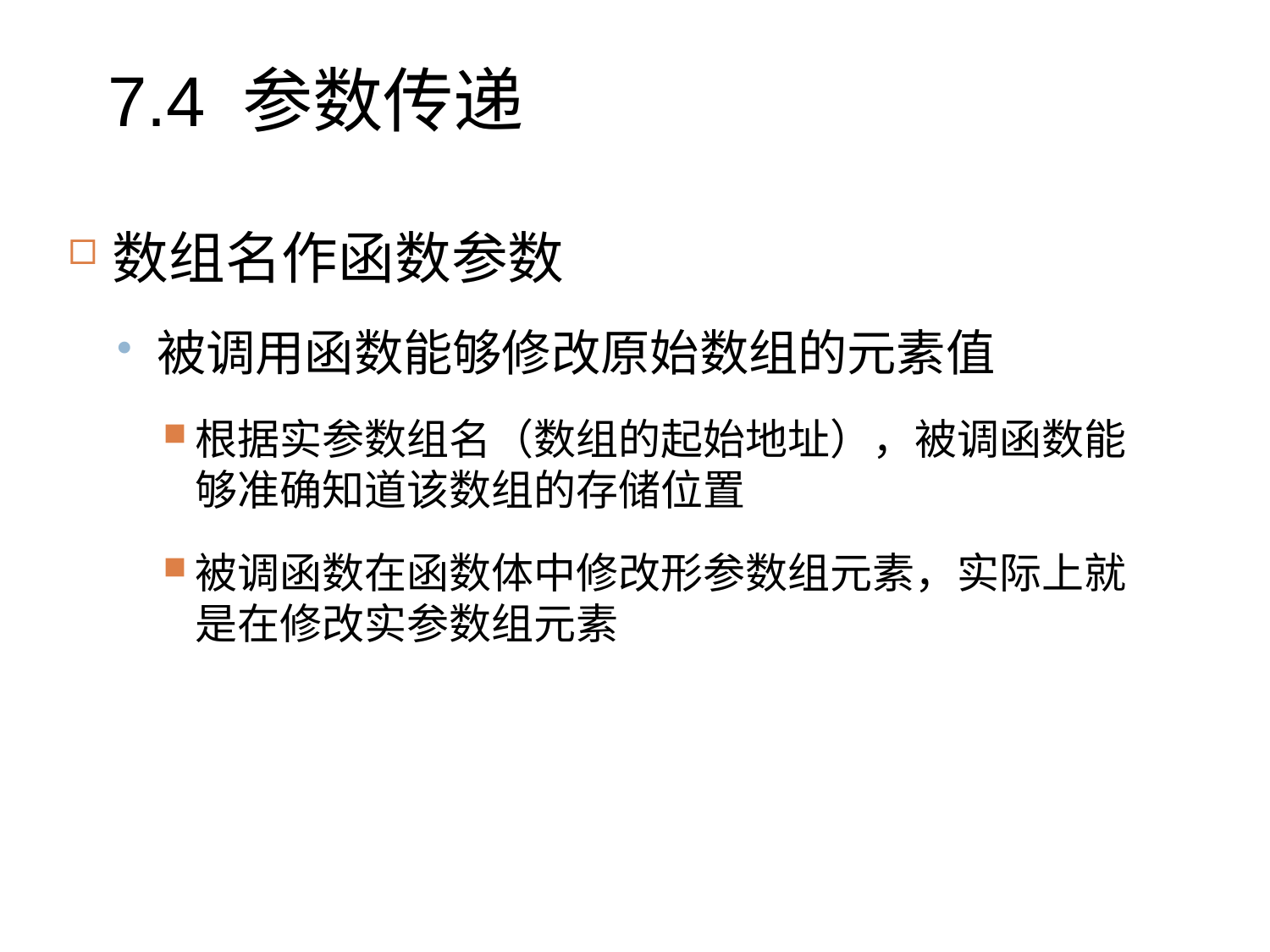

# 7.4 参数传递
数组名作函数参数
被调用函数能够修改原始数组的元素值
根据实参数组名（数组的起始地址），被调函数能够准确知道该数组的存储位置
被调函数在函数体中修改形参数组元素，实际上就是在修改实参数组元素